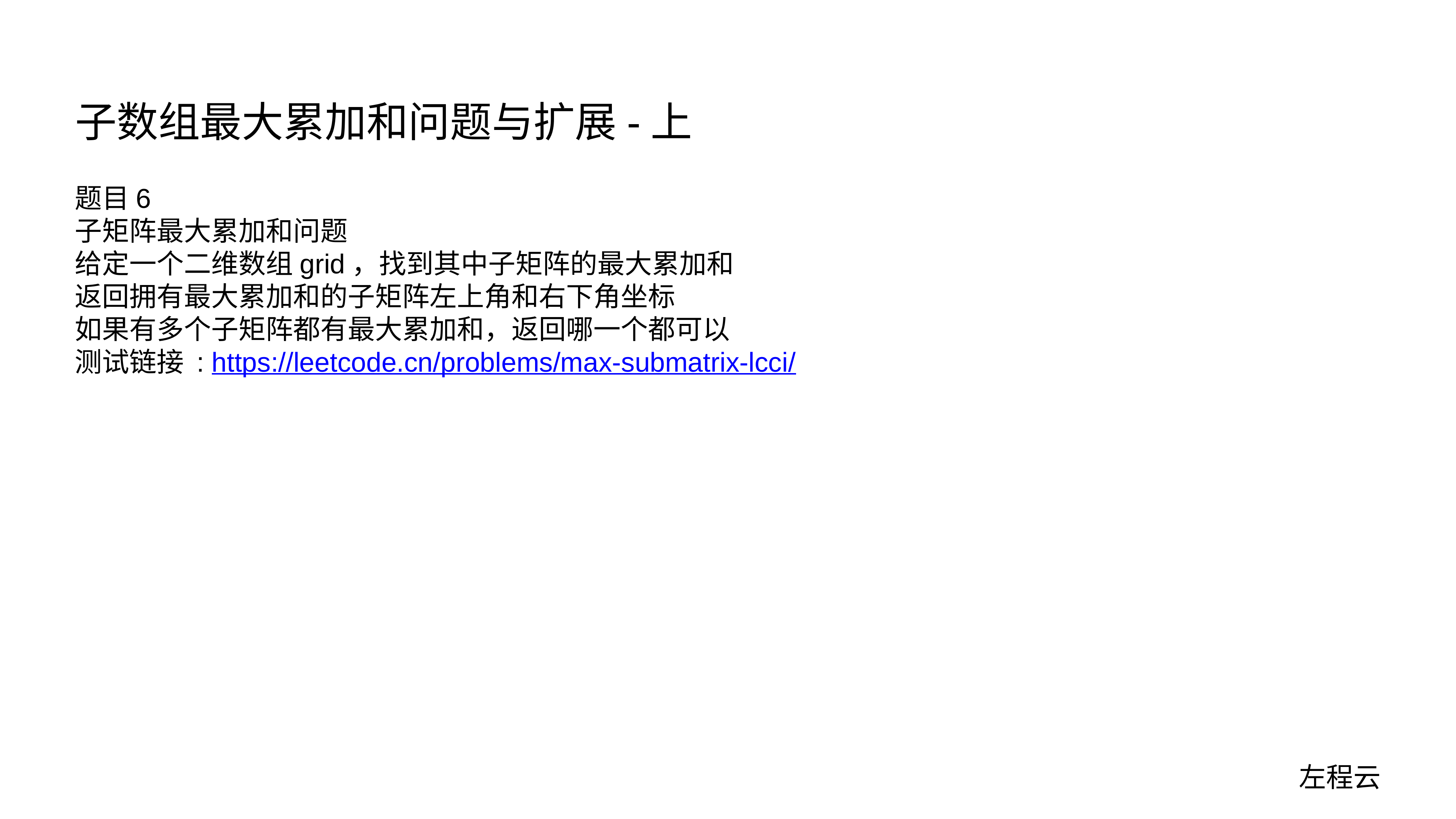

# 子数组最大累加和问题与扩展-上
题目6
子矩阵最大累加和问题
给定一个二维数组grid，找到其中子矩阵的最大累加和
返回拥有最大累加和的子矩阵左上角和右下角坐标
如果有多个子矩阵都有最大累加和，返回哪一个都可以
测试链接 : https://leetcode.cn/problems/max-submatrix-lcci/

左程云